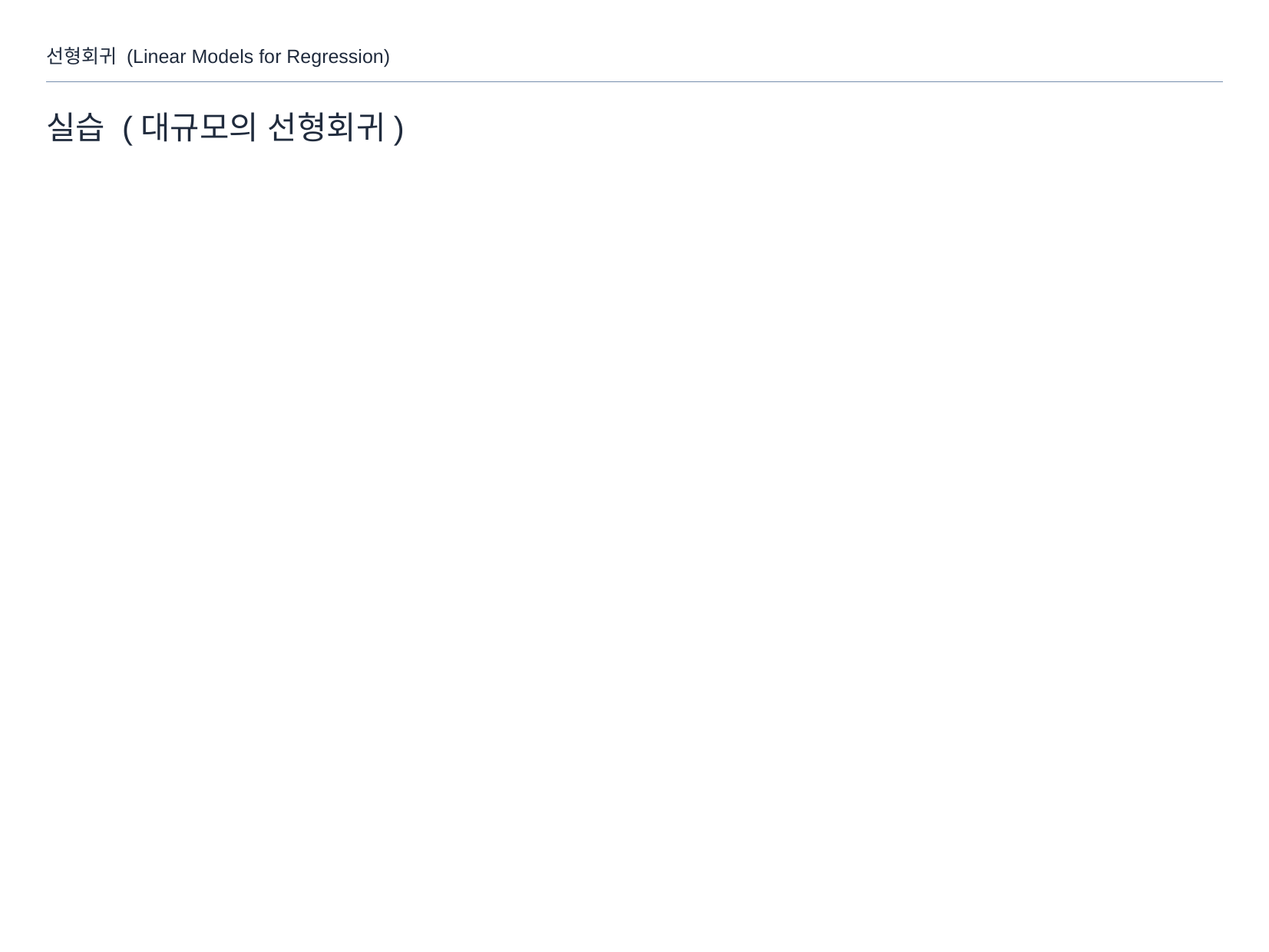

선형회귀 (Linear Models for Regression)
# 실습 (대규모의 선형회귀)